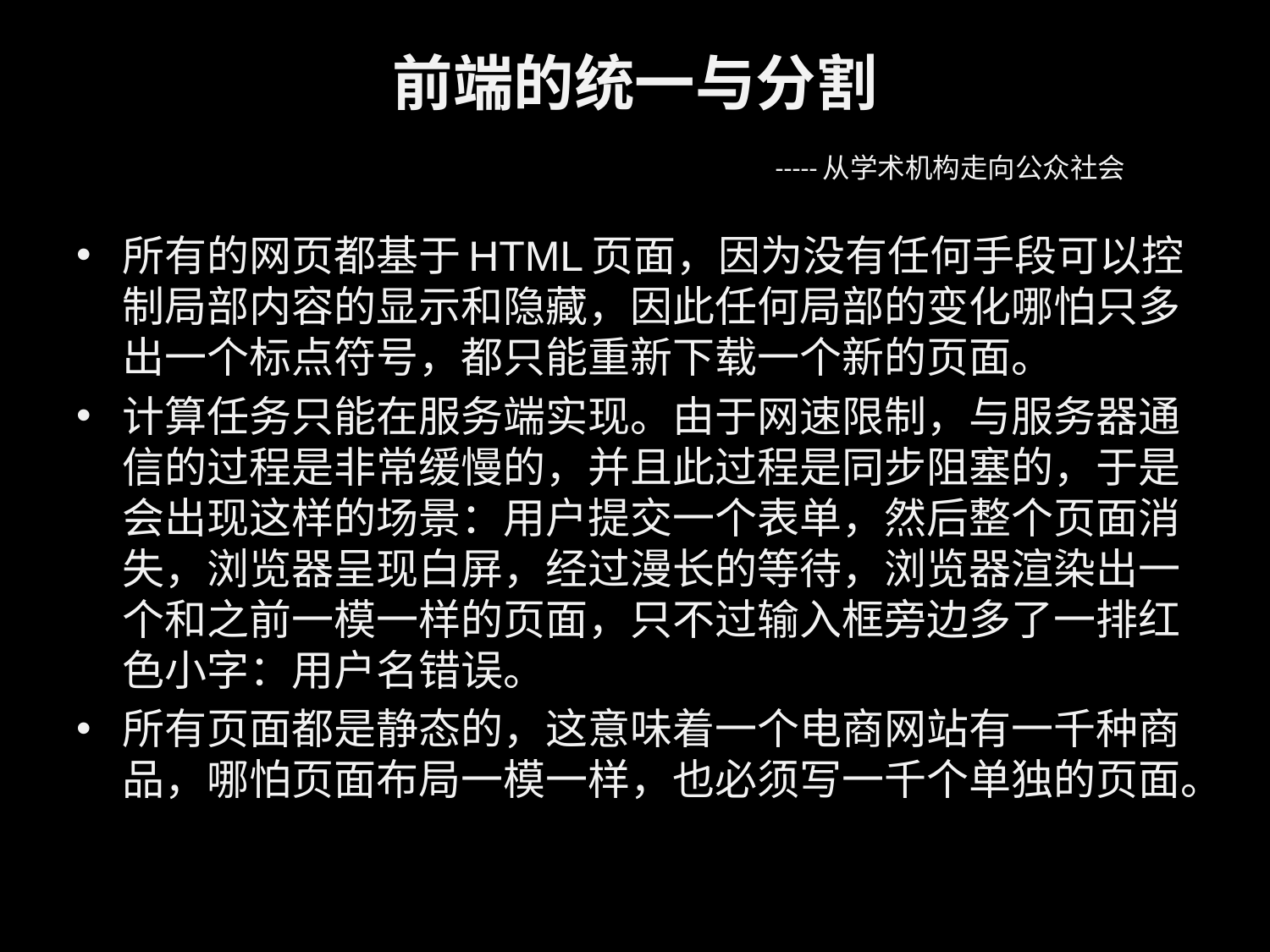

# 前端的统一与分割 -----从学术机构走向公众社会
所有的网页都基于HTML页面，因为没有任何手段可以控制局部内容的显示和隐藏，因此任何局部的变化哪怕只多出一个标点符号，都只能重新下载一个新的页面。
计算任务只能在服务端实现。由于网速限制，与服务器通信的过程是非常缓慢的，并且此过程是同步阻塞的，于是会出现这样的场景：用户提交一个表单，然后整个页面消失，浏览器呈现白屏，经过漫长的等待，浏览器渲染出一个和之前一模一样的页面，只不过输入框旁边多了一排红色小字：用户名错误。
所有页面都是静态的，这意味着一个电商网站有一千种商品，哪怕页面布局一模一样，也必须写一千个单独的页面。